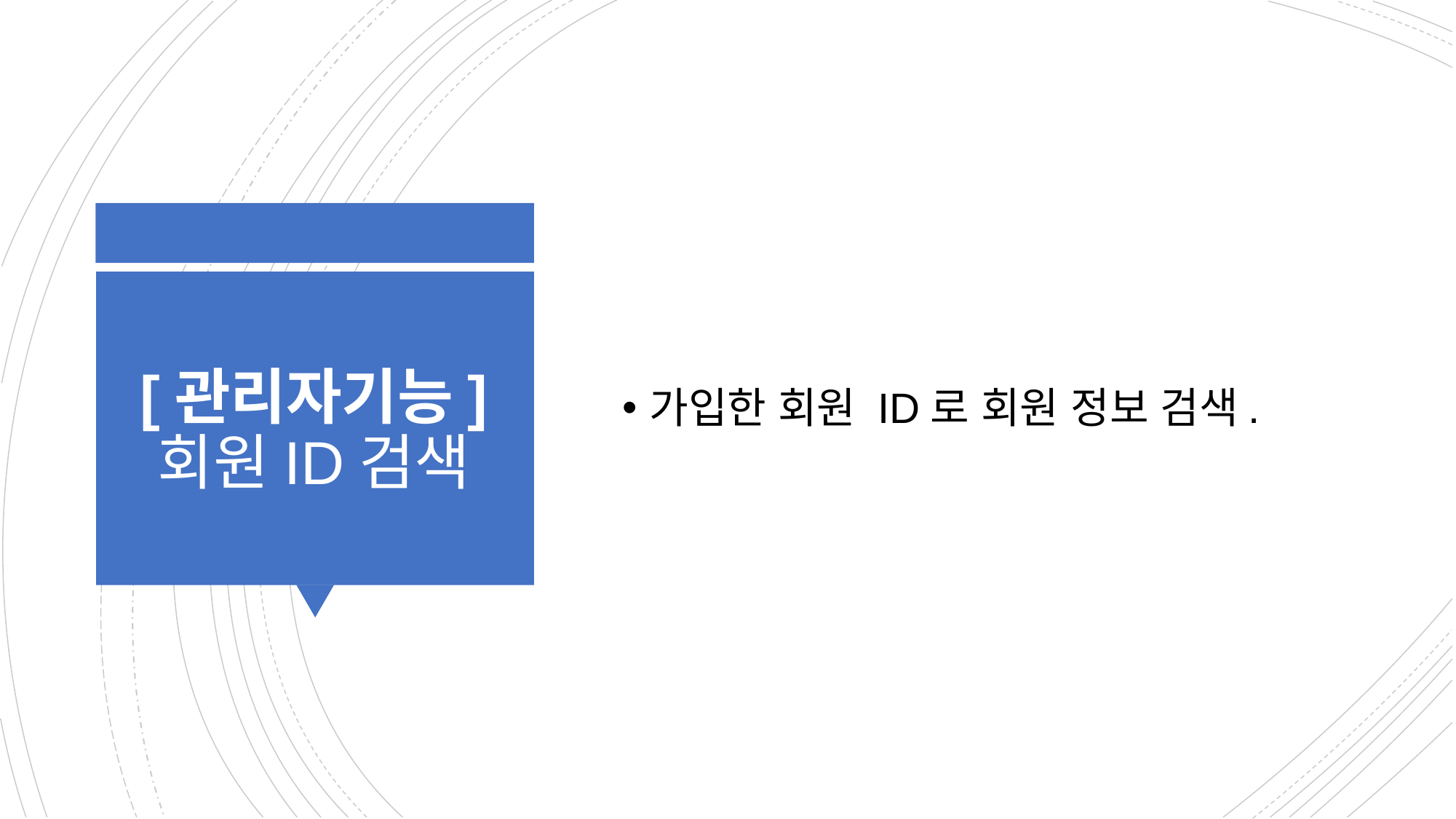

가입한 회원 ID로 회원 정보 검색.

# [관리자기능] 회원ID검색